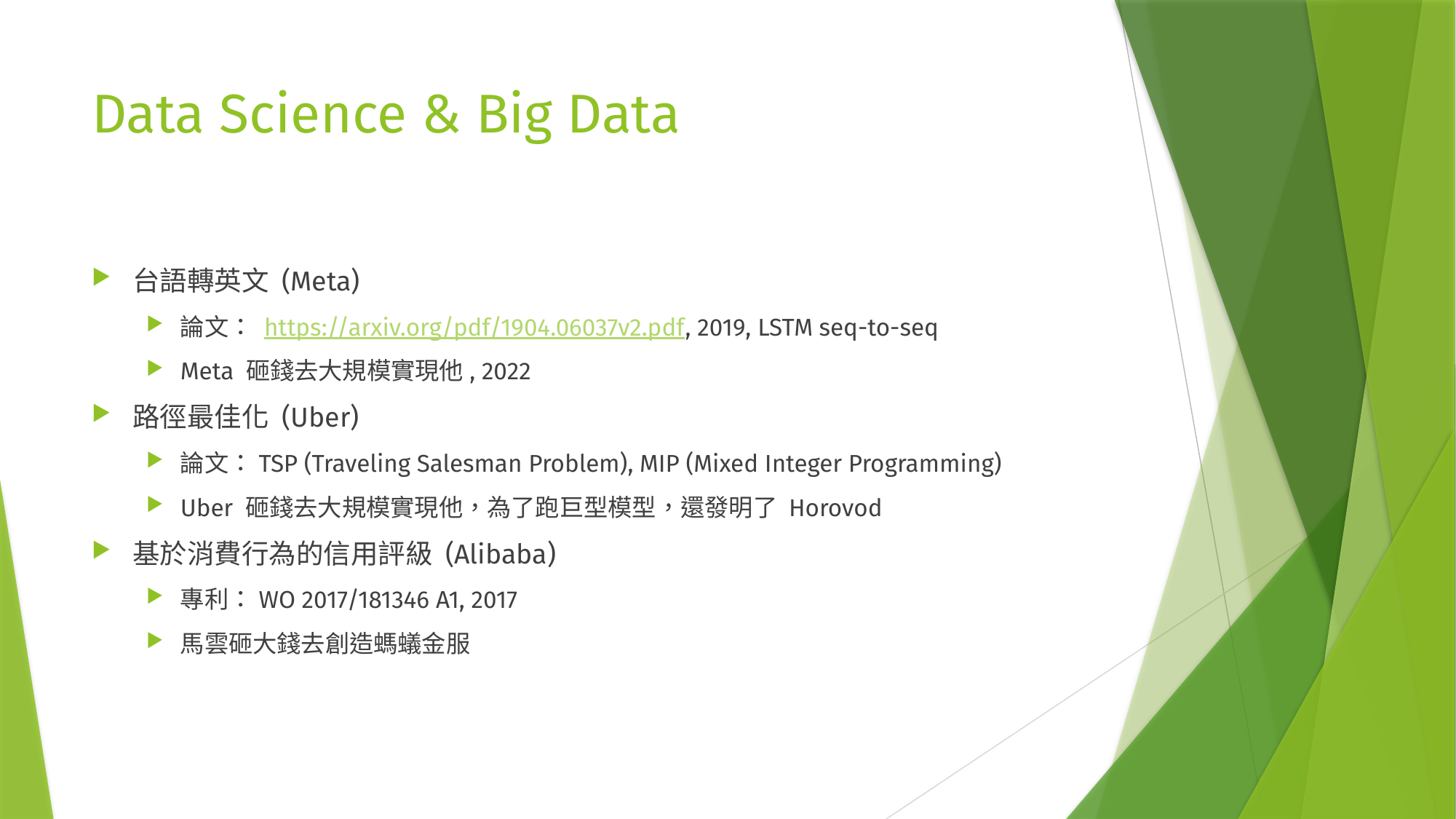

# Data Science & Big Data
台語轉英文 (Meta)
論文： https://arxiv.org/pdf/1904.06037v2.pdf, 2019, LSTM seq-to-seq
Meta 砸錢去大規模實現他, 2022
路徑最佳化 (Uber)
論文：TSP (Traveling Salesman Problem), MIP (Mixed Integer Programming)
Uber 砸錢去大規模實現他，為了跑巨型模型，還發明了 Horovod
基於消費行為的信用評級 (Alibaba)
專利：WO 2017/181346 A1, 2017
馬雲砸大錢去創造螞蟻金服